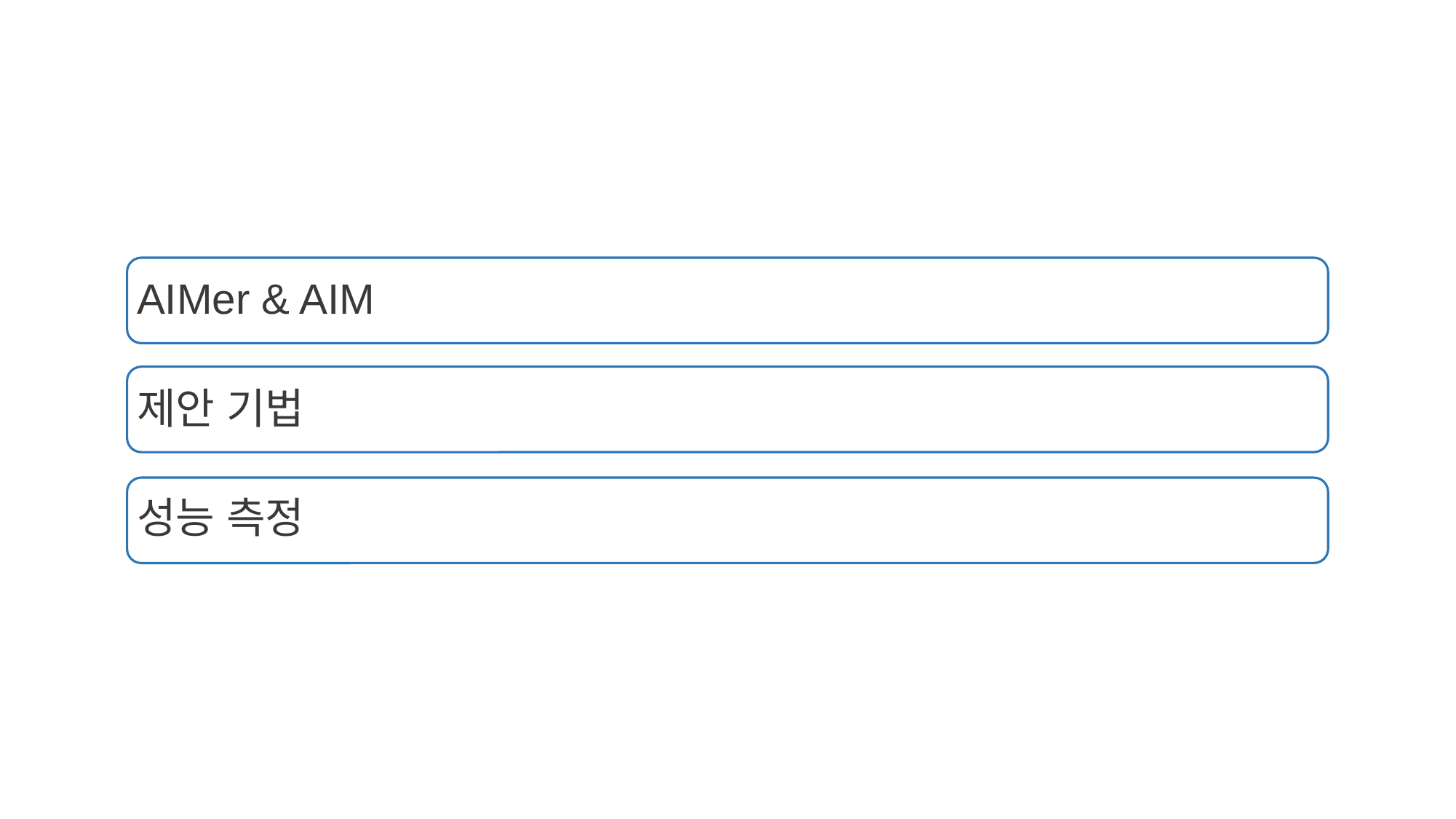

AIMer & AIM
제안 기법
성능 측정